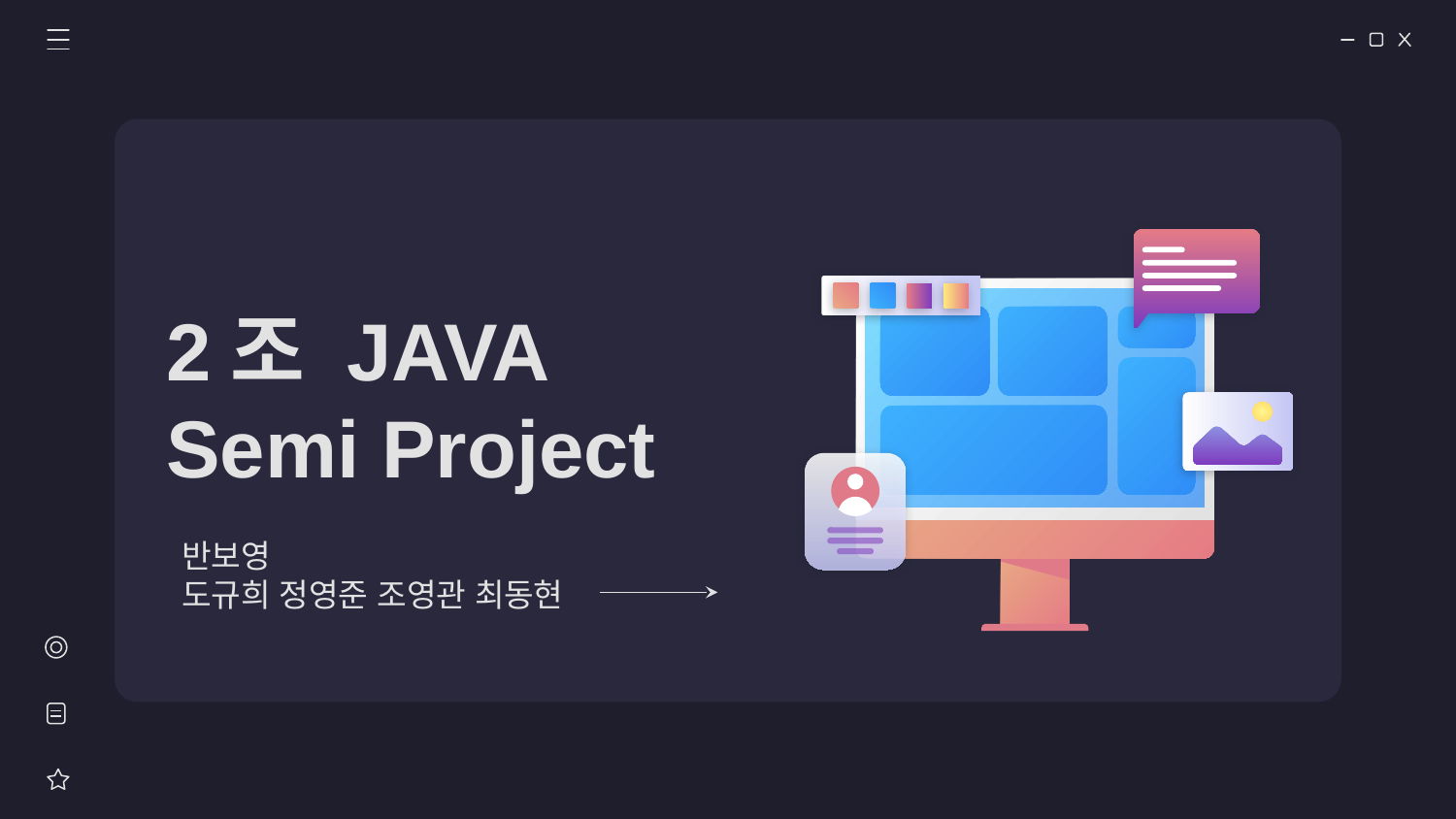

# 2조 JAVA Semi Project

반보영
도규희 정영준 조영관 최동현